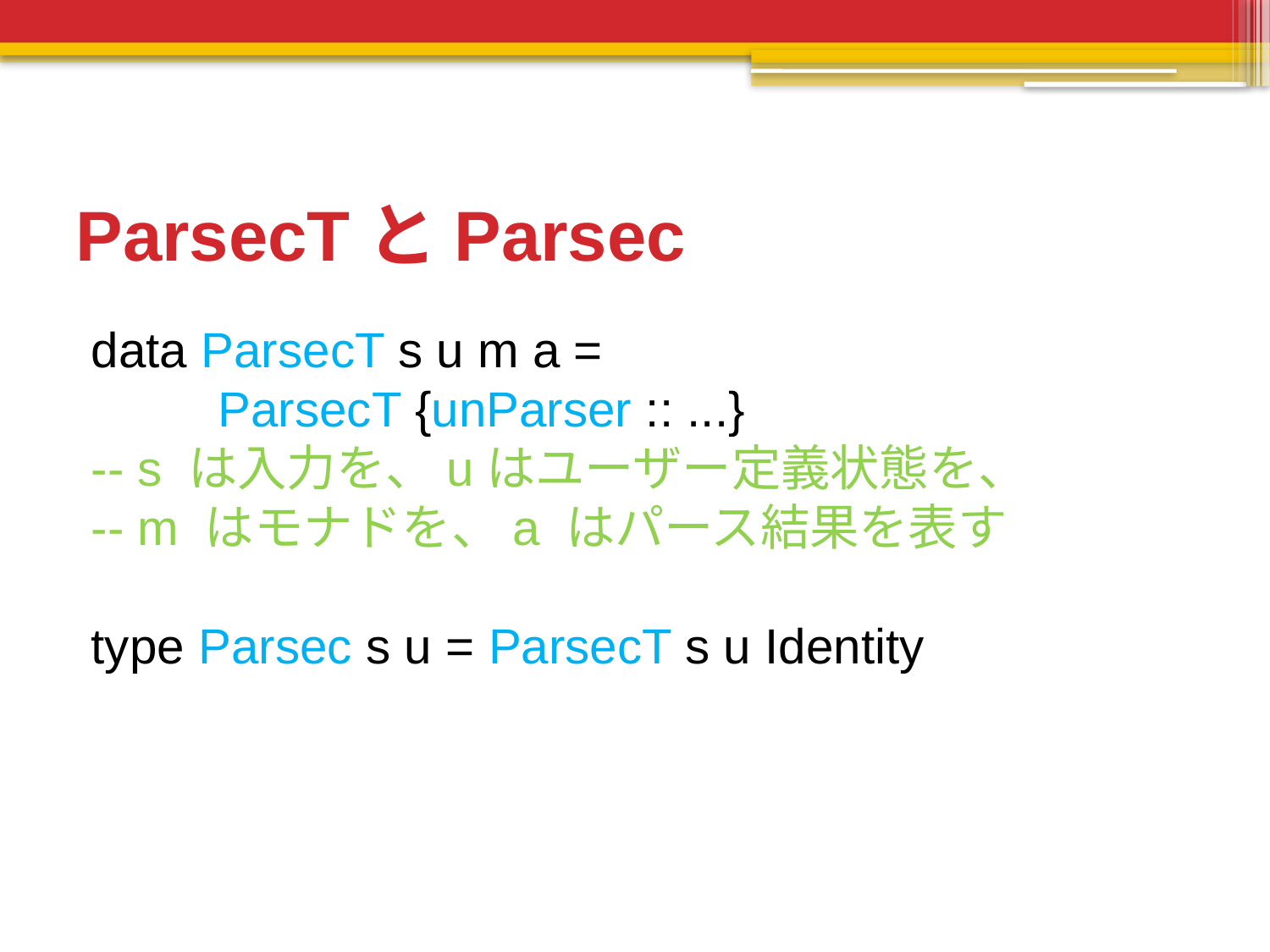

# ParsecTとParsec
data ParsecT s u m a =
	ParsecT {unParser :: ...}
-- s は入力を、uはユーザー定義状態を、
-- m はモナドを、a はパース結果を表す
type Parsec s u = ParsecT s u Identity